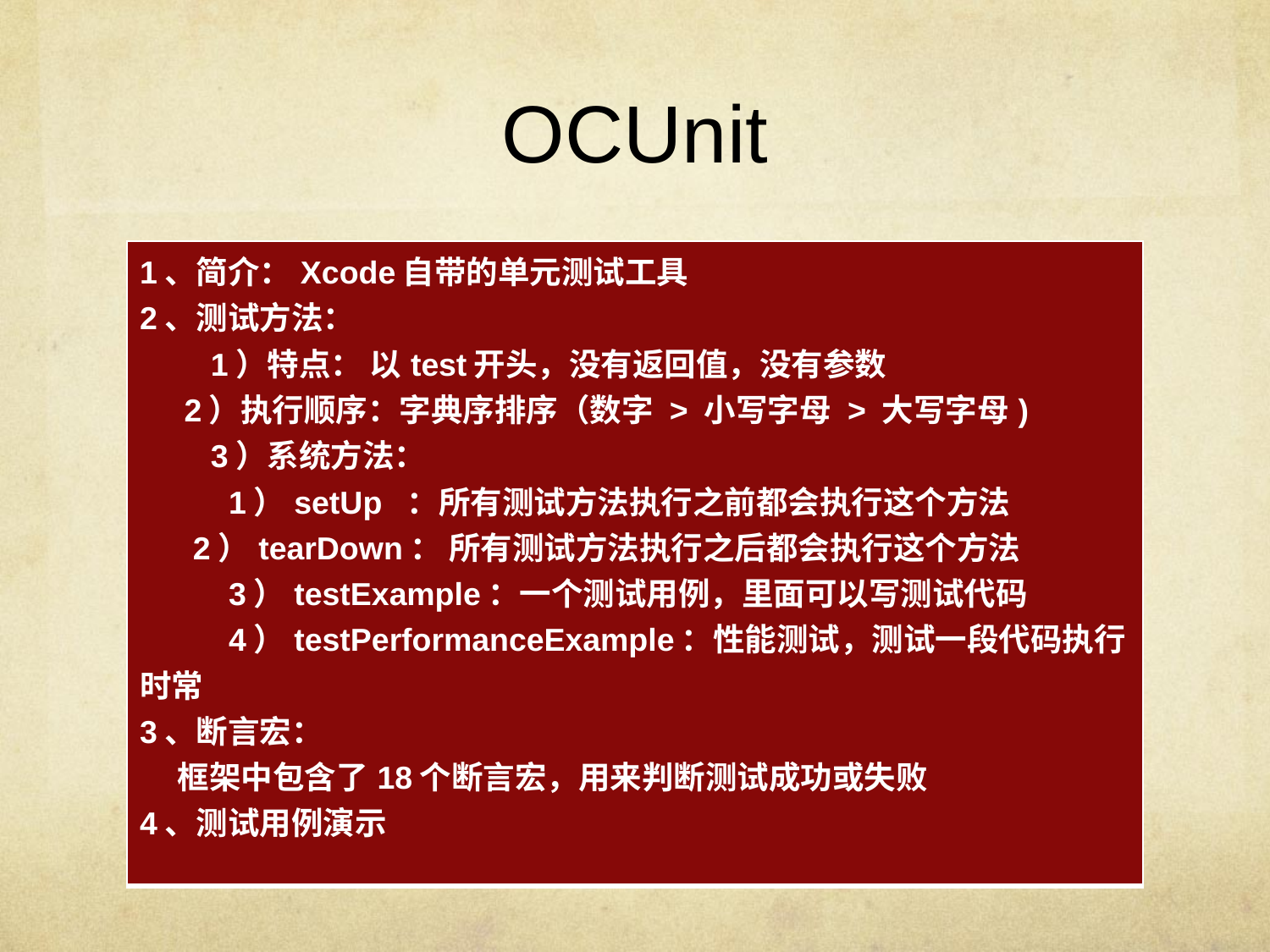

# OCUnit
| 1、简介：Xcode自带的单元测试工具 2、测试方法： 1）特点： 以test开头，没有返回值，没有参数 2）执行顺序：字典序排序（数字 > 小写字母 > 大写字母) 3）系统方法： 1）setUp ：所有测试方法执行之前都会执行这个方法 2）tearDown： 所有测试方法执行之后都会执行这个方法 3）testExample：一个测试用例，里面可以写测试代码 4）testPerformanceExample：性能测试，测试一段代码执行时常 3、断言宏： 框架中包含了18个断言宏，用来判断测试成功或失败 4、测试用例演示 |
| --- |